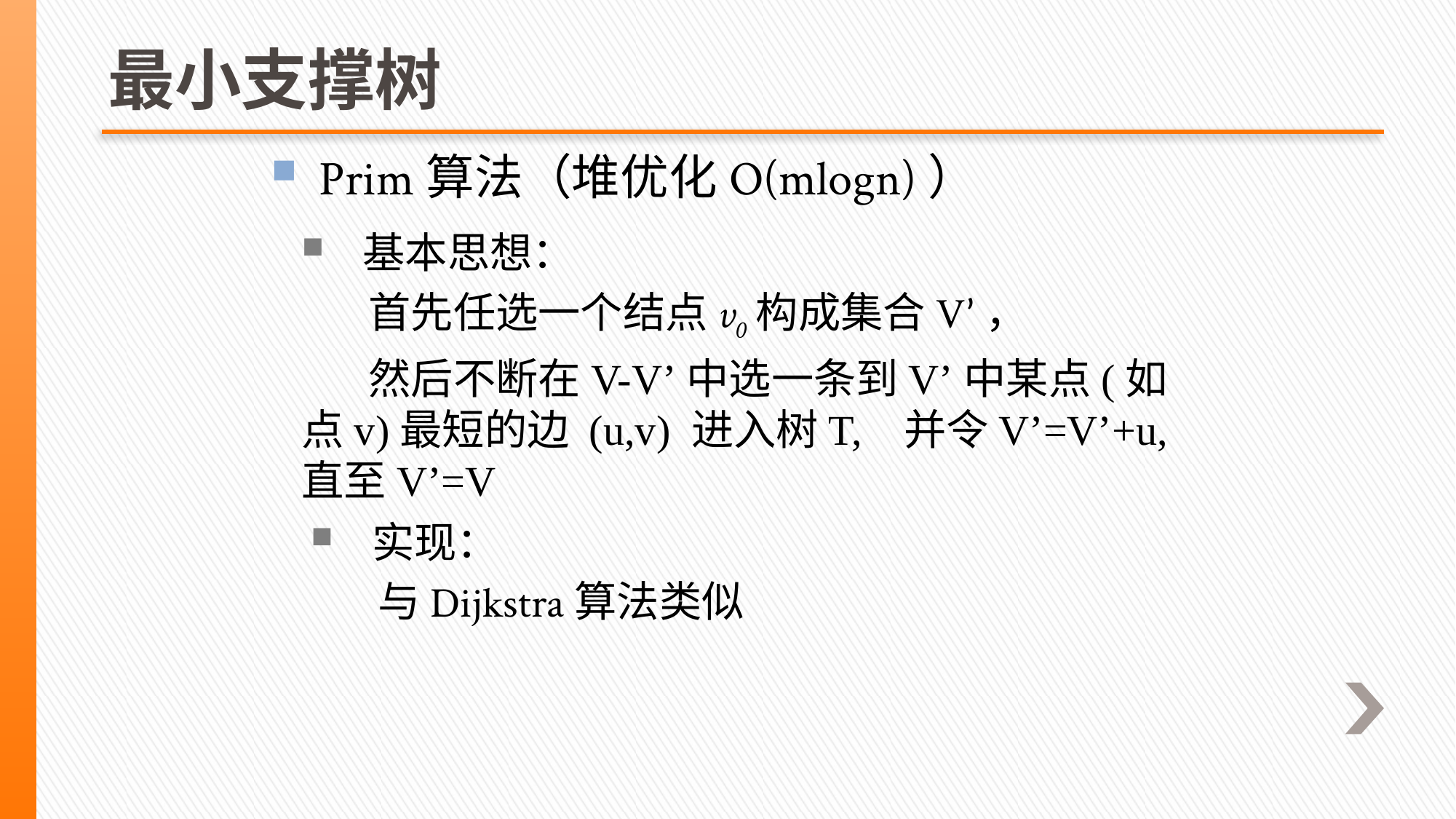

# 最小支撑树
  Prim算法（堆优化O(mlogn)）
   基本思想：
      首先任选一个结点v0构成集合V’，
      然后不断在V-V’中选一条到V’中某点(如点v)最短的边 (u,v) 进入树T,   并令V’=V’+u, 直至V’=V
   实现：
      与Dijkstra算法类似